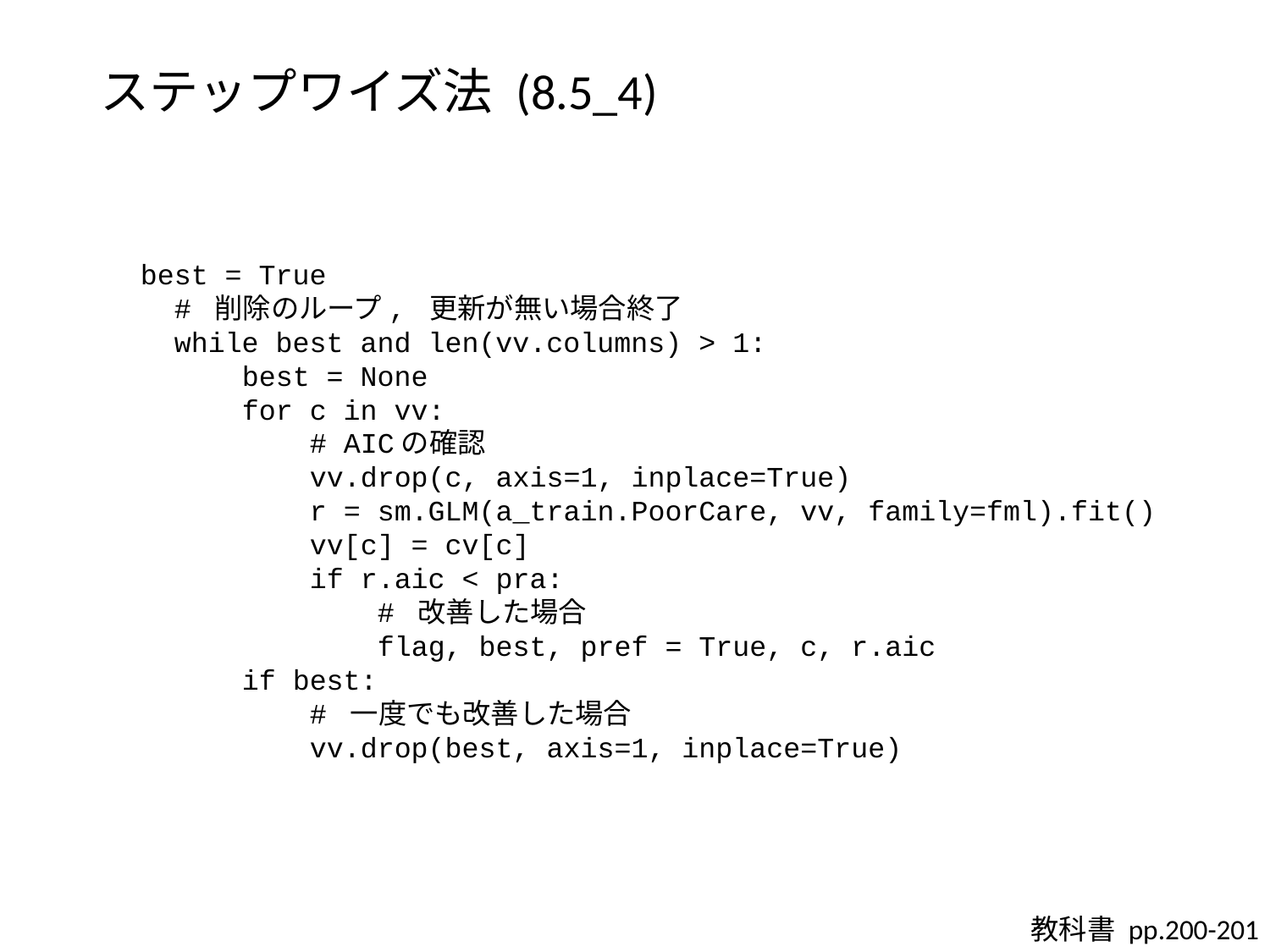

# ステップワイズ法 (8.5_4)
  best = True
    # 削除のループ, 更新が無い場合終了
    while best and len(vv.columns) > 1:
        best = None
        for c in vv:
            # AICの確認
            vv.drop(c, axis=1, inplace=True)
            r = sm.GLM(a_train.PoorCare, vv, family=fml).fit()
            vv[c] = cv[c]
            if r.aic < pra:
                # 改善した場合
                flag, best, pref = True, c, r.aic
        if best:
            # 一度でも改善した場合
            vv.drop(best, axis=1, inplace=True)
教科書 pp.200-201